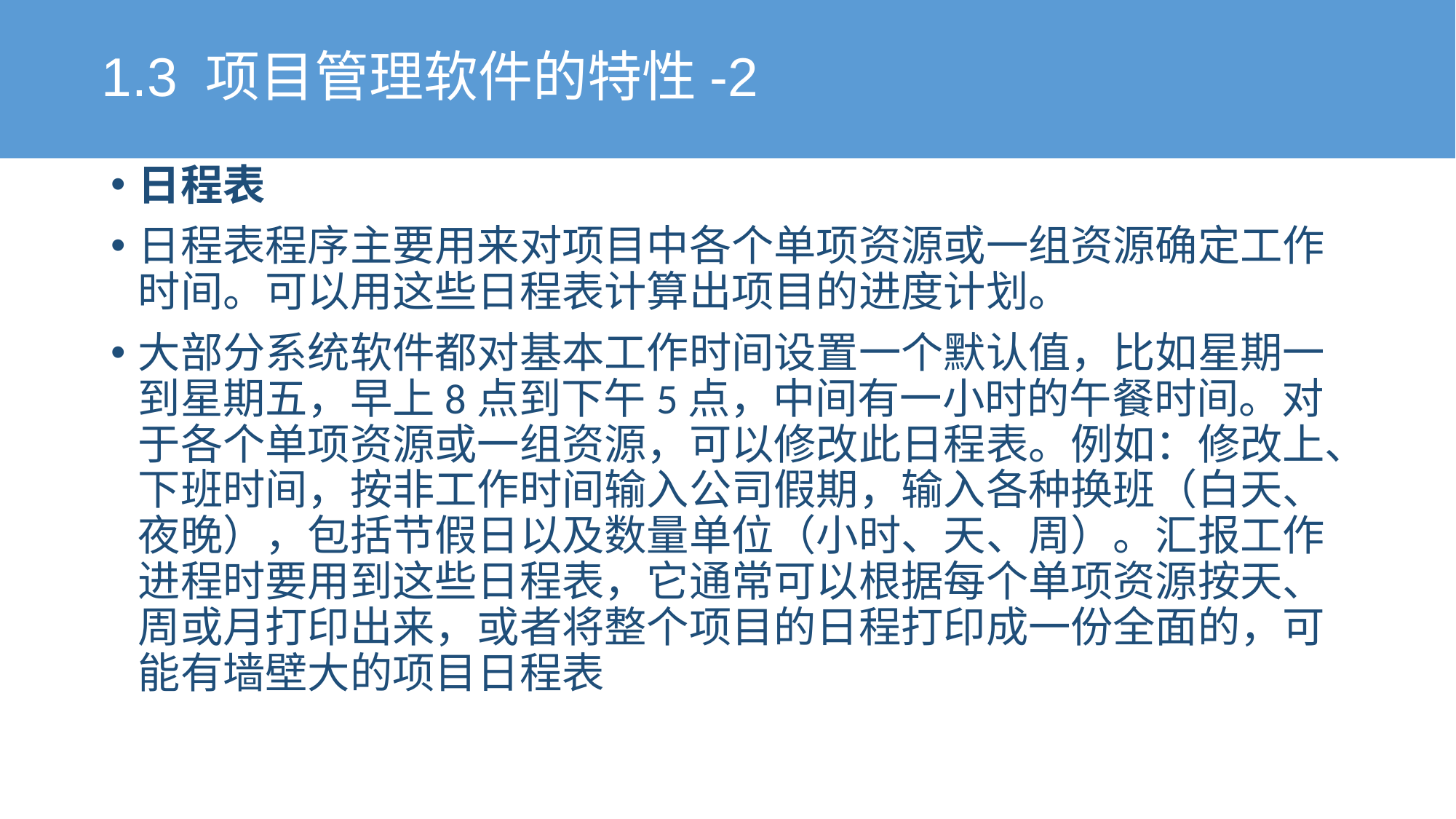

# 1.3 项目管理软件的特性-2
日程表
日程表程序主要用来对项目中各个单项资源或一组资源确定工作时间。可以用这些日程表计算出项目的进度计划。
大部分系统软件都对基本工作时间设置一个默认值，比如星期一到星期五，早上8点到下午5点，中间有一小时的午餐时间。对于各个单项资源或一组资源，可以修改此日程表。例如：修改上、下班时间，按非工作时间输入公司假期，输入各种换班（白天、夜晚），包括节假日以及数量单位（小时、天、周）。汇报工作进程时要用到这些日程表，它通常可以根据每个单项资源按天、周或月打印出来，或者将整个项目的日程打印成一份全面的，可能有墙壁大的项目日程表